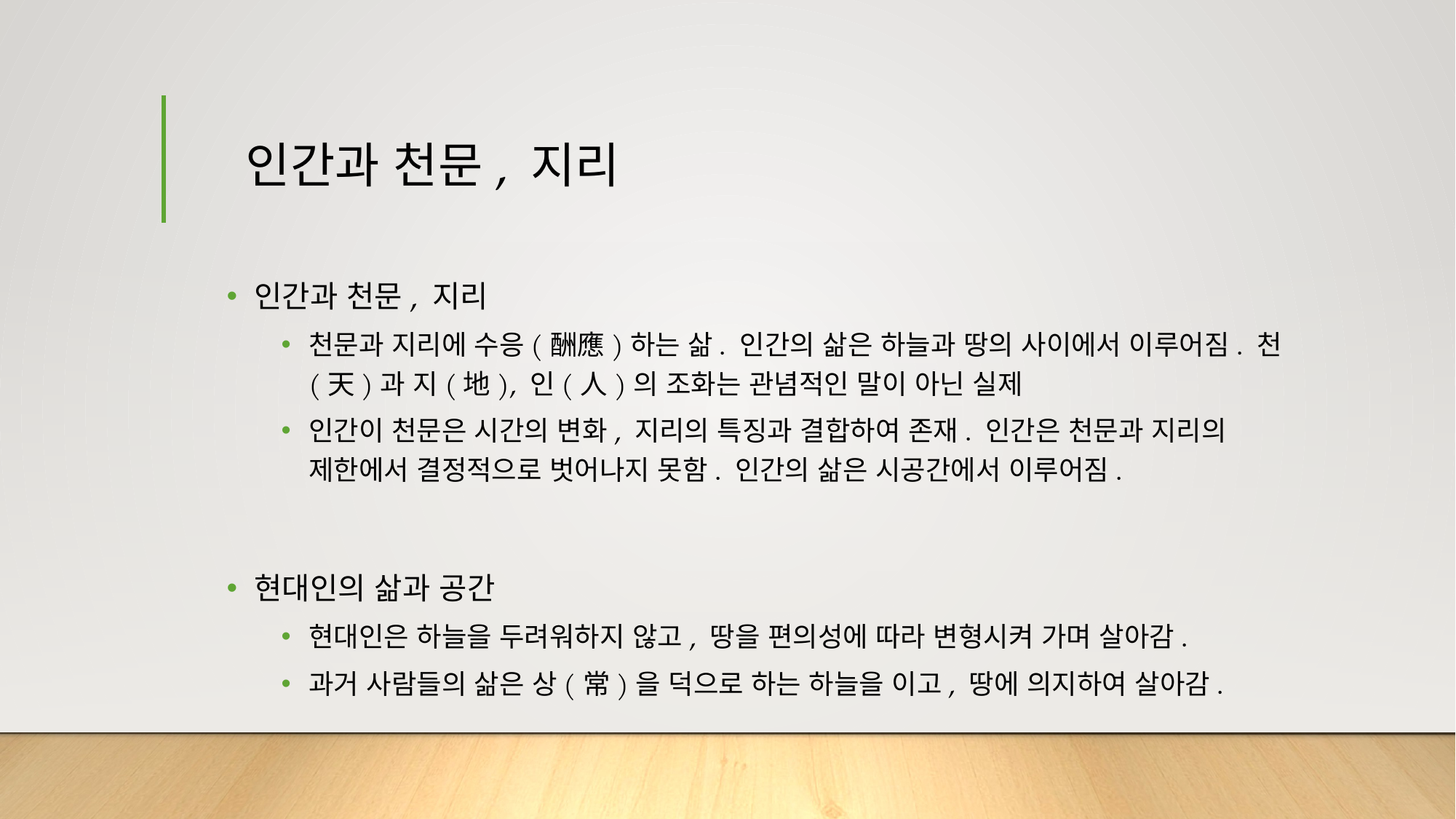

# 인간과 천문, 지리
인간과 천문, 지리
천문과 지리에 수응(酬應)하는 삶. 인간의 삶은 하늘과 땅의 사이에서 이루어짐. 천(天)과 지(地), 인(人)의 조화는 관념적인 말이 아닌 실제
인간이 천문은 시간의 변화, 지리의 특징과 결합하여 존재. 인간은 천문과 지리의 제한에서 결정적으로 벗어나지 못함. 인간의 삶은 시공간에서 이루어짐.

현대인의 삶과 공간
현대인은 하늘을 두려워하지 않고, 땅을 편의성에 따라 변형시켜 가며 살아감.
과거 사람들의 삶은 상(常)을 덕으로 하는 하늘을 이고, 땅에 의지하여 살아감.